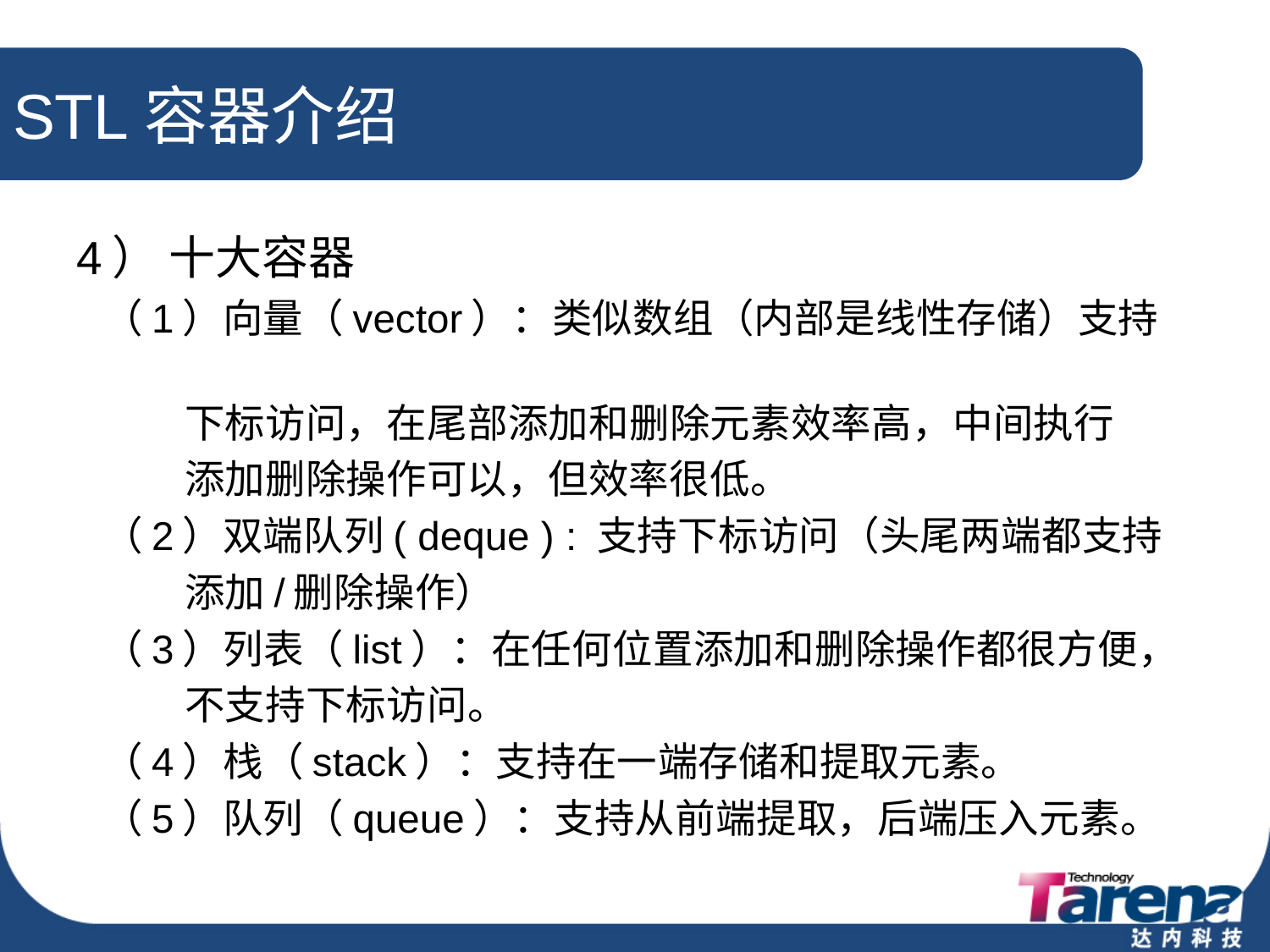

# STL容器介绍
4） 十大容器
  （1）向量（vector）：类似数组（内部是线性存储）支持
           下标访问，在尾部添加和删除元素效率高，中间执行
           添加删除操作可以，但效率很低。
  （2）双端队列( deque ) : 支持下标访问（头尾两端都支持
           添加/删除操作）
  （3）列表（list）：在任何位置添加和删除操作都很方便，
           不支持下标访问。
  （4）栈（stack）：支持在一端存储和提取元素。
  （5）队列（queue）：支持从前端提取，后端压入元素。